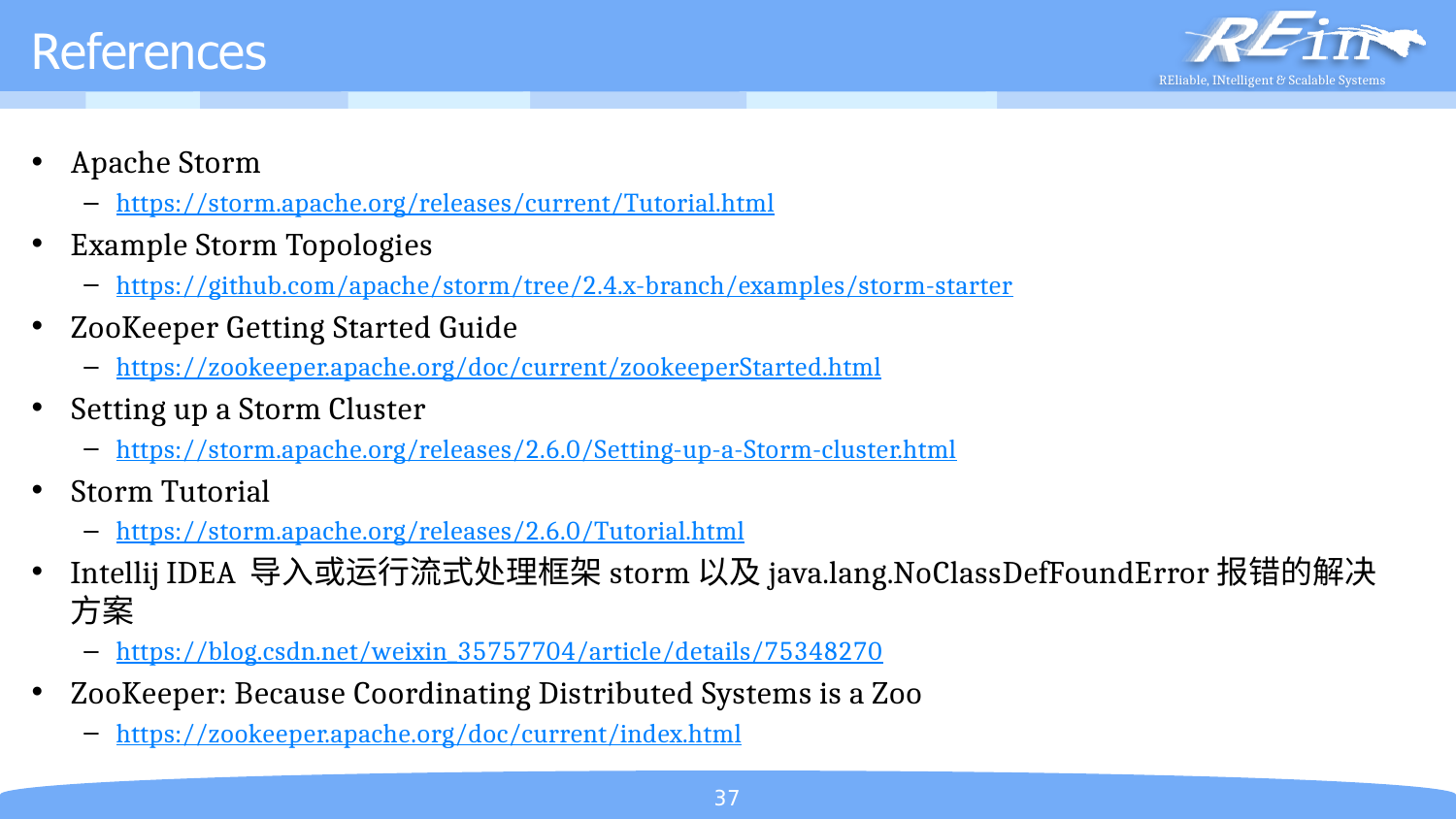

# References
Apache Storm
https://storm.apache.org/releases/current/Tutorial.html
Example Storm Topologies
https://github.com/apache/storm/tree/2.4.x-branch/examples/storm-starter
ZooKeeper Getting Started Guide
https://zookeeper.apache.org/doc/current/zookeeperStarted.html
Setting up a Storm Cluster
https://storm.apache.org/releases/2.6.0/Setting-up-a-Storm-cluster.html
Storm Tutorial
https://storm.apache.org/releases/2.6.0/Tutorial.html
Intellij IDEA 导入或运行流式处理框架storm以及java.lang.NoClassDefFoundError报错的解决方案
https://blog.csdn.net/weixin_35757704/article/details/75348270
ZooKeeper: Because Coordinating Distributed Systems is a Zoo
https://zookeeper.apache.org/doc/current/index.html

37